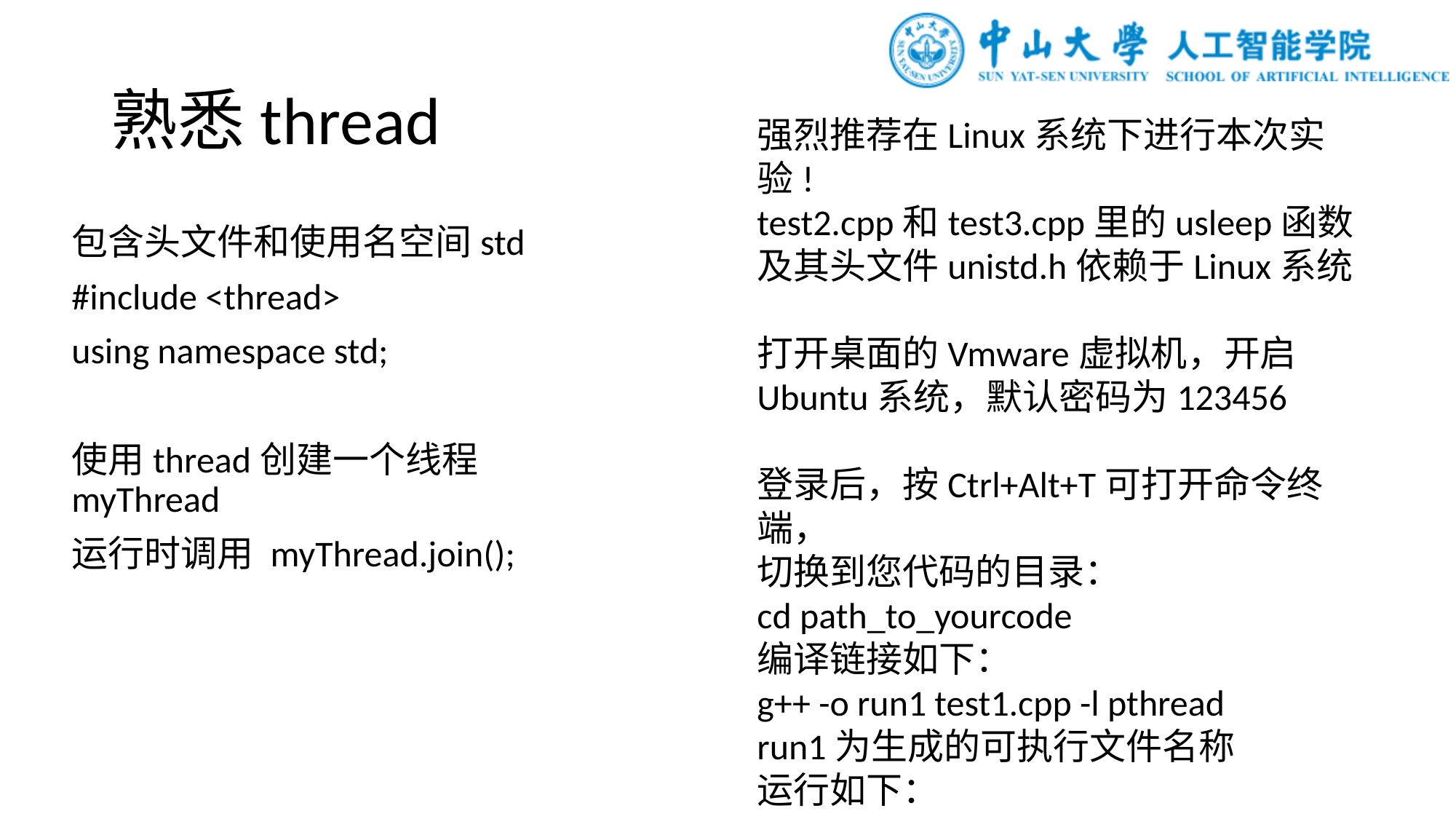

# 熟悉thread
强烈推荐在Linux系统下进行本次实验!
test2.cpp和test3.cpp里的usleep函数及其头文件unistd.h依赖于Linux系统

打开桌面的Vmware虚拟机，开启Ubuntu系统，默认密码为123456

登录后，按Ctrl+Alt+T可打开命令终端，
切换到您代码的目录：
cd path_to_yourcode
编译链接如下：
g++ -o run1 test1.cpp -l pthread
run1为生成的可执行文件名称
运行如下：
./run1
包含头文件和使用名空间std
#include <thread>
using namespace std;

使用thread创建一个线程 myThread
运行时调用 myThread.join();